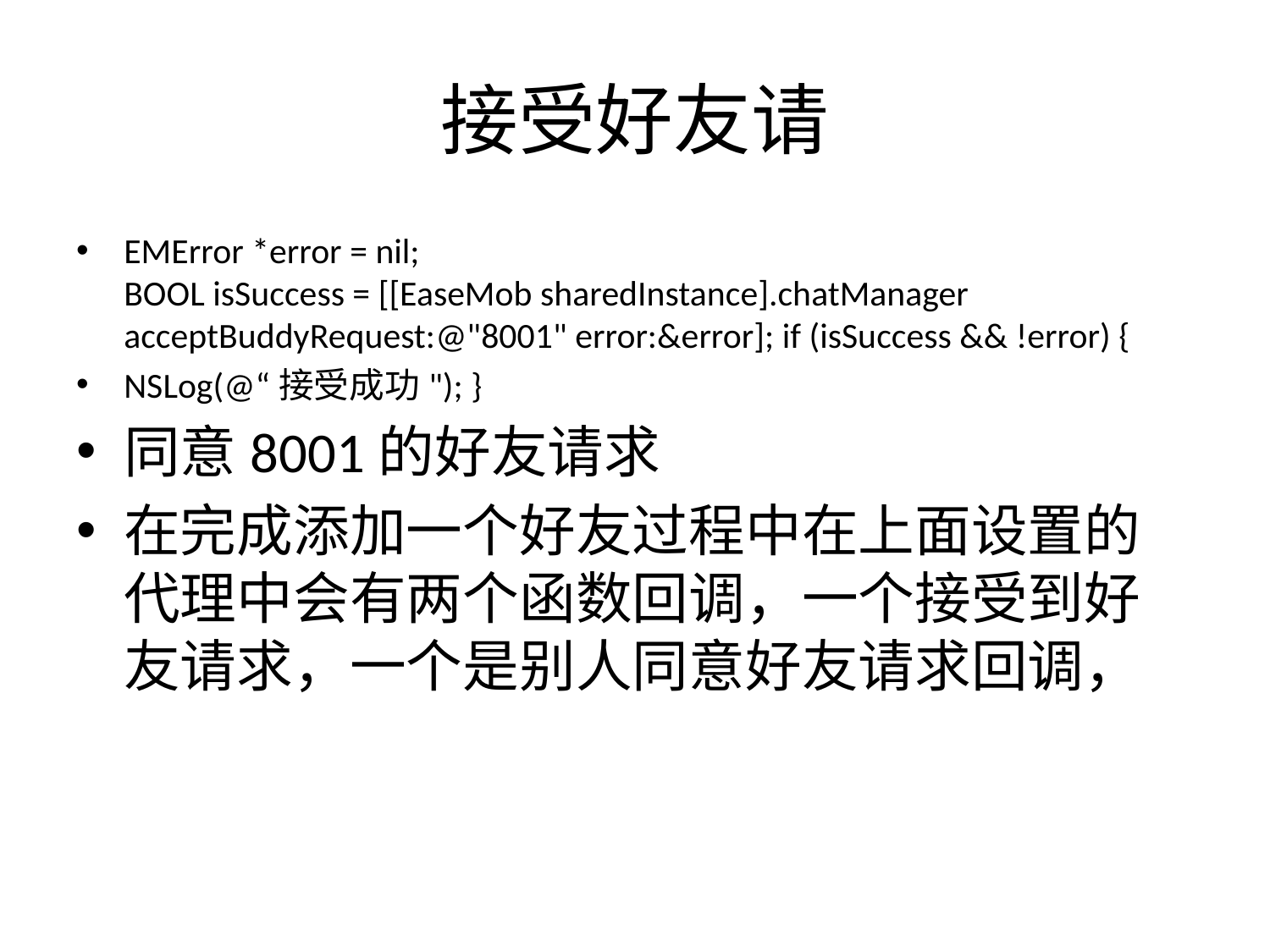

# 接受好友请
EMError *error = nil;
BOOL isSuccess = [[EaseMob sharedInstance].chatManager acceptBuddyRequest:@"8001" error:&error]; if (isSuccess && !error) {
NSLog(@“接受成功"); }
同意8001的好友请求
在完成添加一个好友过程中在上面设置的代理中会有两个函数回调，一个接受到好友请求，一个是别人同意好友请求回调，